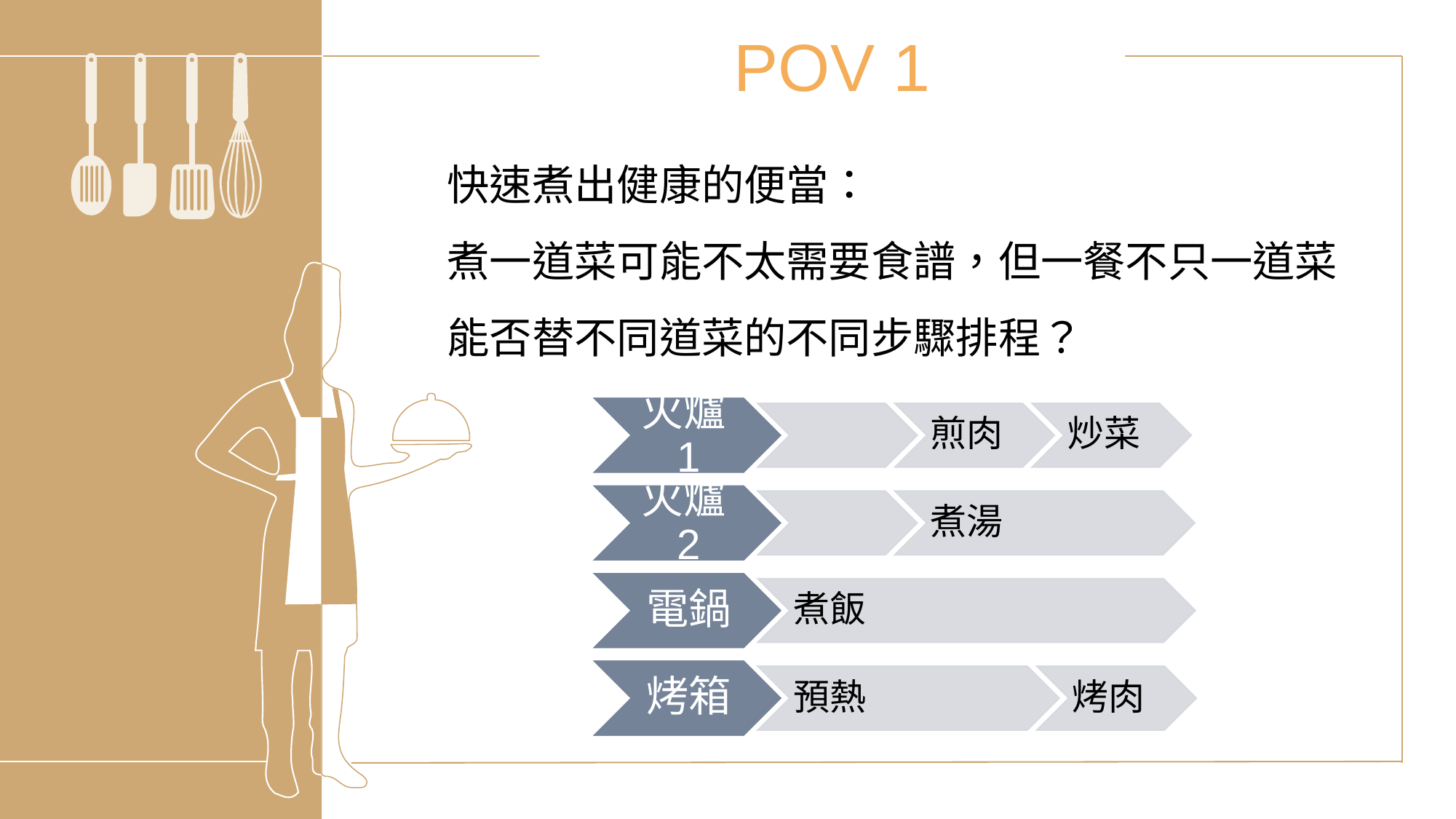

POV 1
快速煮出健康的便當：
煮一道菜可能不太需要食譜，但一餐不只一道菜
能否替不同道菜的不同步驟排程？
火爐1

煎肉
炒菜
火爐2

煮湯
電鍋
煮飯
烤箱
預熱
烤肉